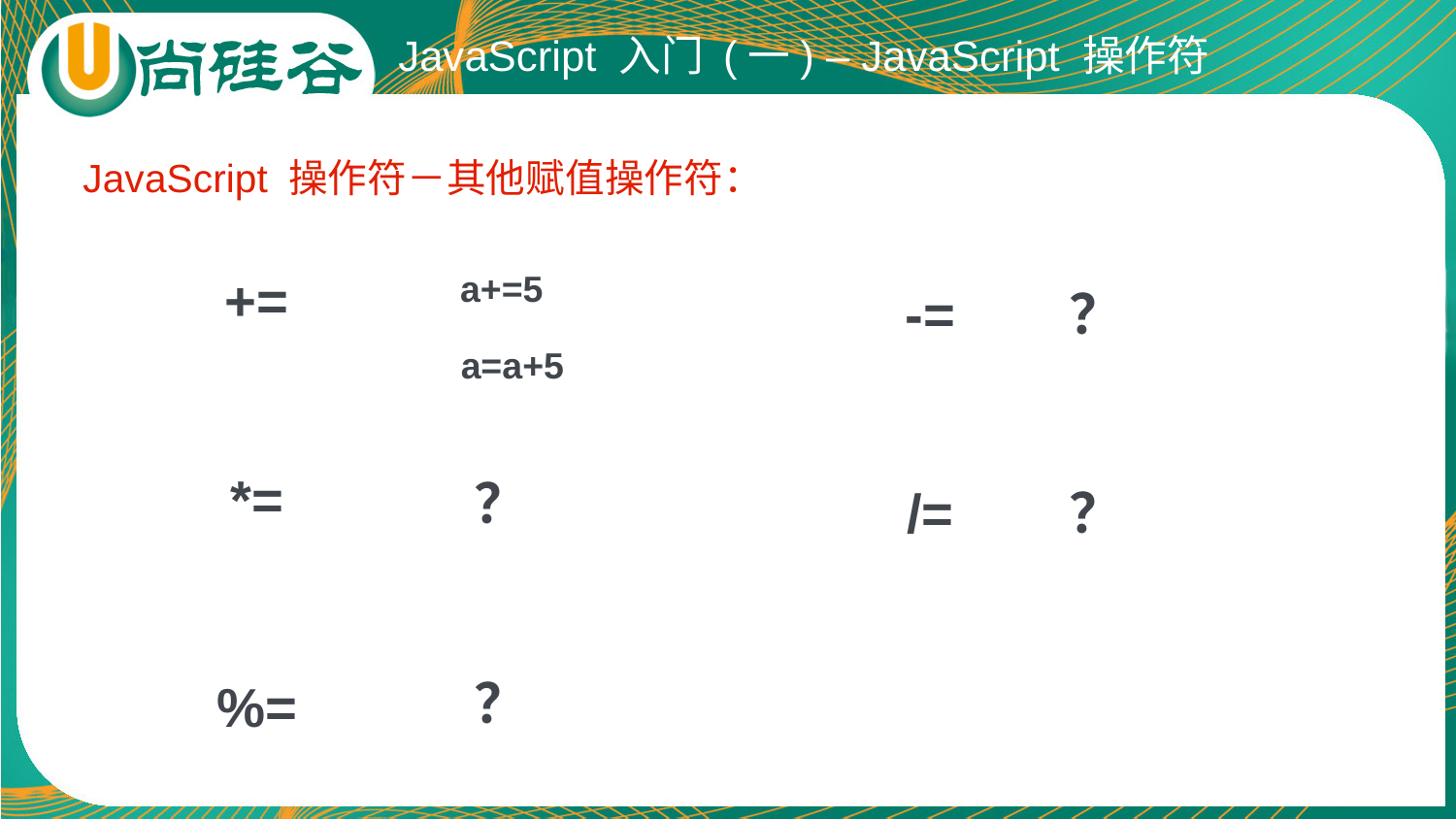

# JavaScript 入门 (一) – JavaScript 操作符
JavaScript 操作符－其他赋值操作符：

+=
a+=5
-=
？
a=a+5
*=
？
/=
？
？
%=